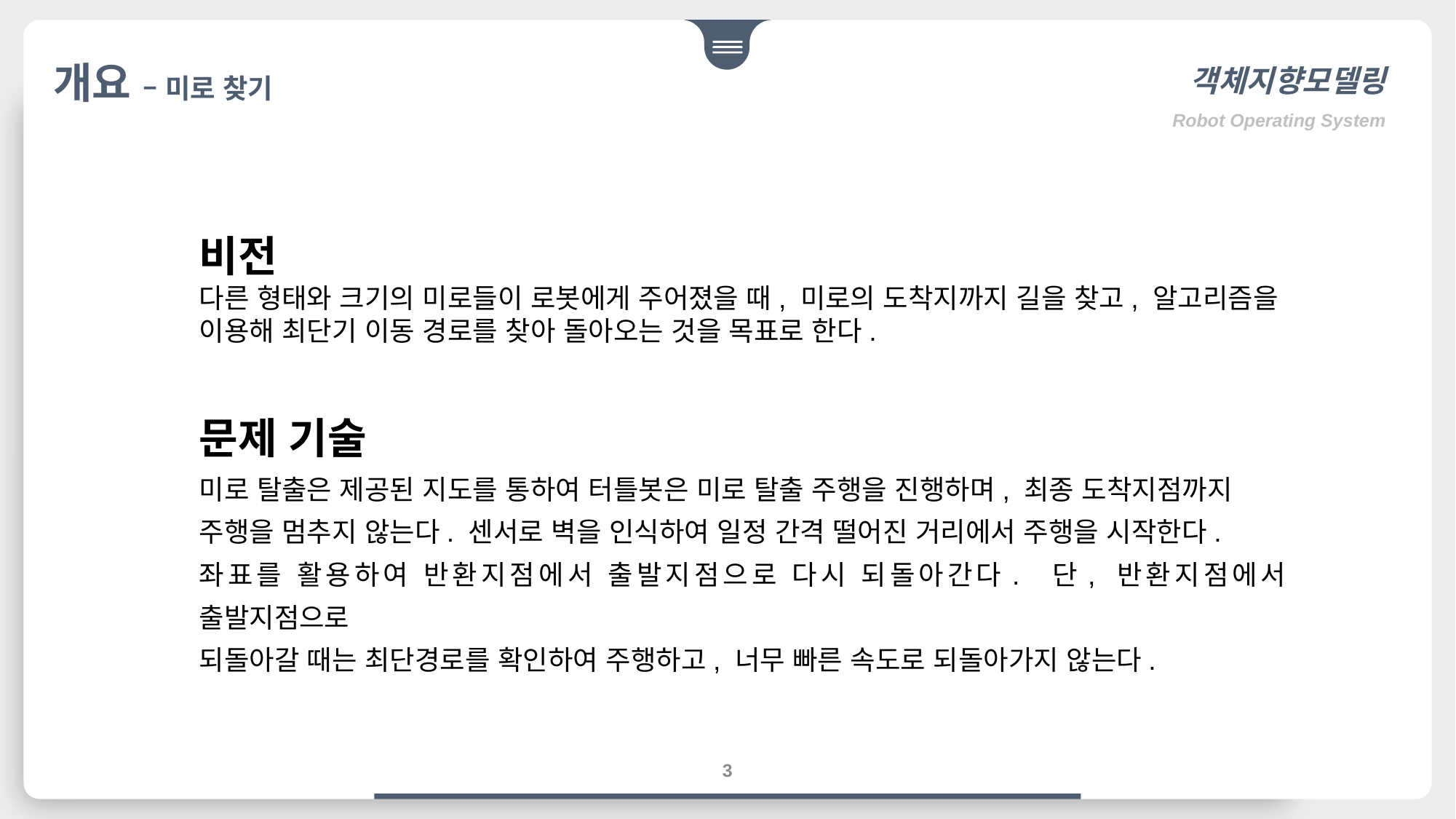

개요 – 미로 찾기
객체지향모델링
Robot Operating System
비전
다른 형태와 크기의 미로들이 로봇에게 주어졌을 때, 미로의 도착지까지 길을 찾고, 알고리즘을
이용해 최단기 이동 경로를 찾아 돌아오는 것을 목표로 한다.

문제 기술
미로 탈출은 제공된 지도를 통하여 터틀봇은 미로 탈출 주행을 진행하며, 최종 도착지점까지
주행을 멈추지 않는다. 센서로 벽을 인식하여 일정 간격 떨어진 거리에서 주행을 시작한다.
좌표를 활용하여 반환지점에서 출발지점으로 다시 되돌아간다.  단, 반환지점에서 출발지점으로
되돌아갈 때는 최단경로를 확인하여 주행하고, 너무 빠른 속도로 되돌아가지 않는다.
3